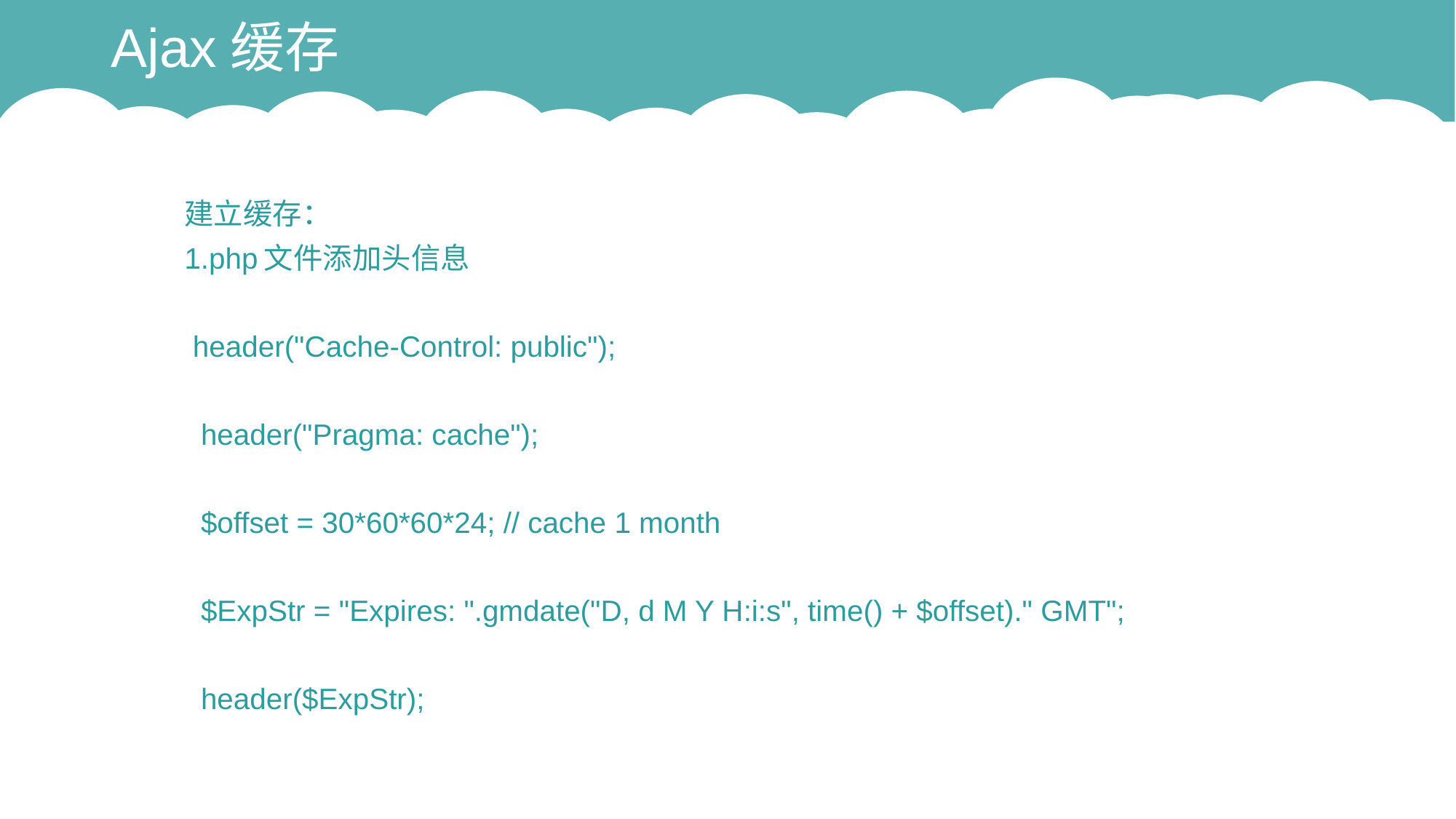

# Ajax缓存
建立缓存：
1.php文件添加头信息

 header("Cache-Control: public");

  header("Pragma: cache");

  $offset = 30*60*60*24; // cache 1 month

  $ExpStr = "Expires: ".gmdate("D, d M Y H:i:s", time() + $offset)." GMT";

  header($ExpStr);